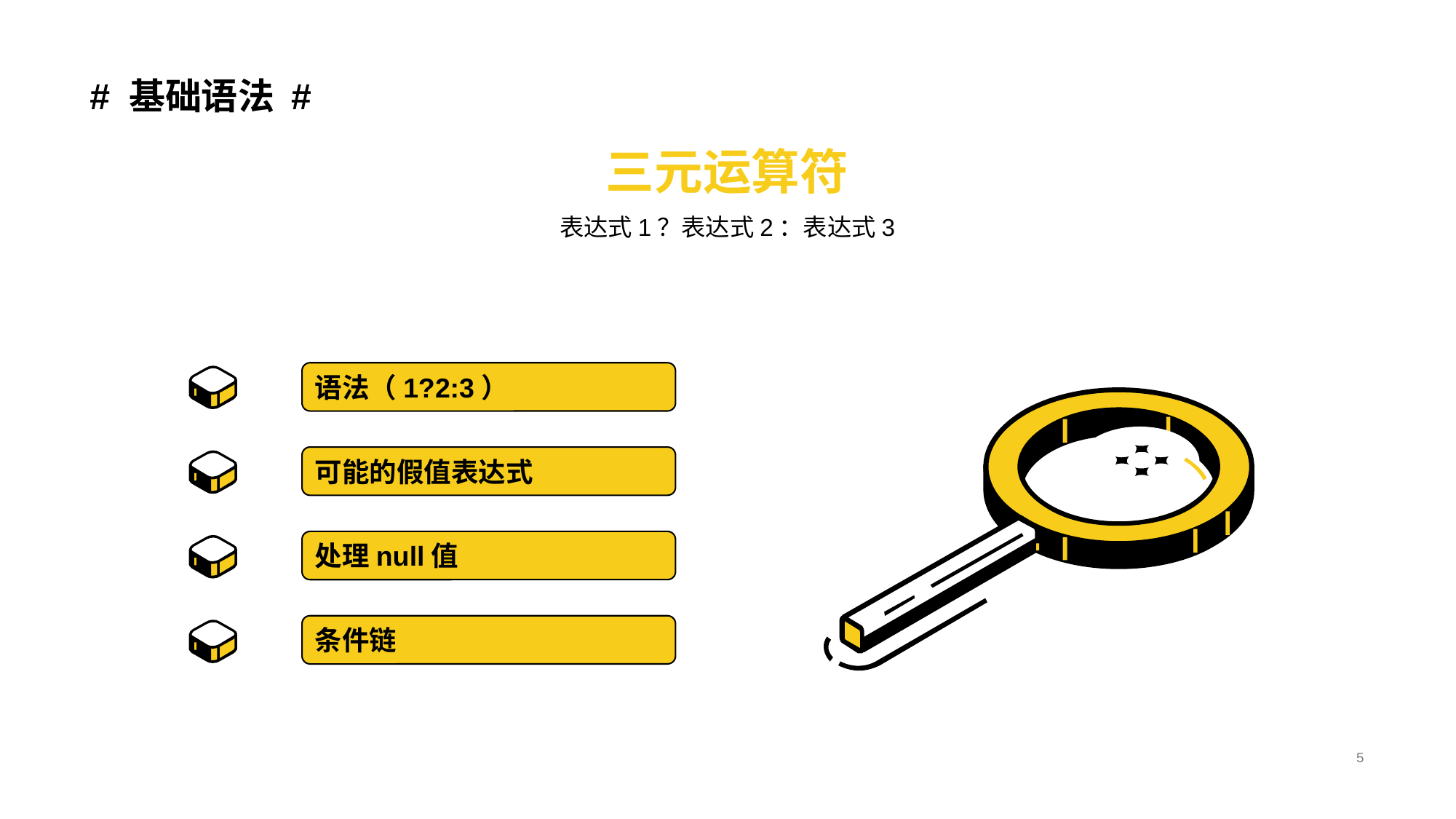

# # 基础语法 #
三元运算符
表达式1？表达式2：表达式3
语法（1?2:3）

可能的假值表达式

处理null值

条件链

5